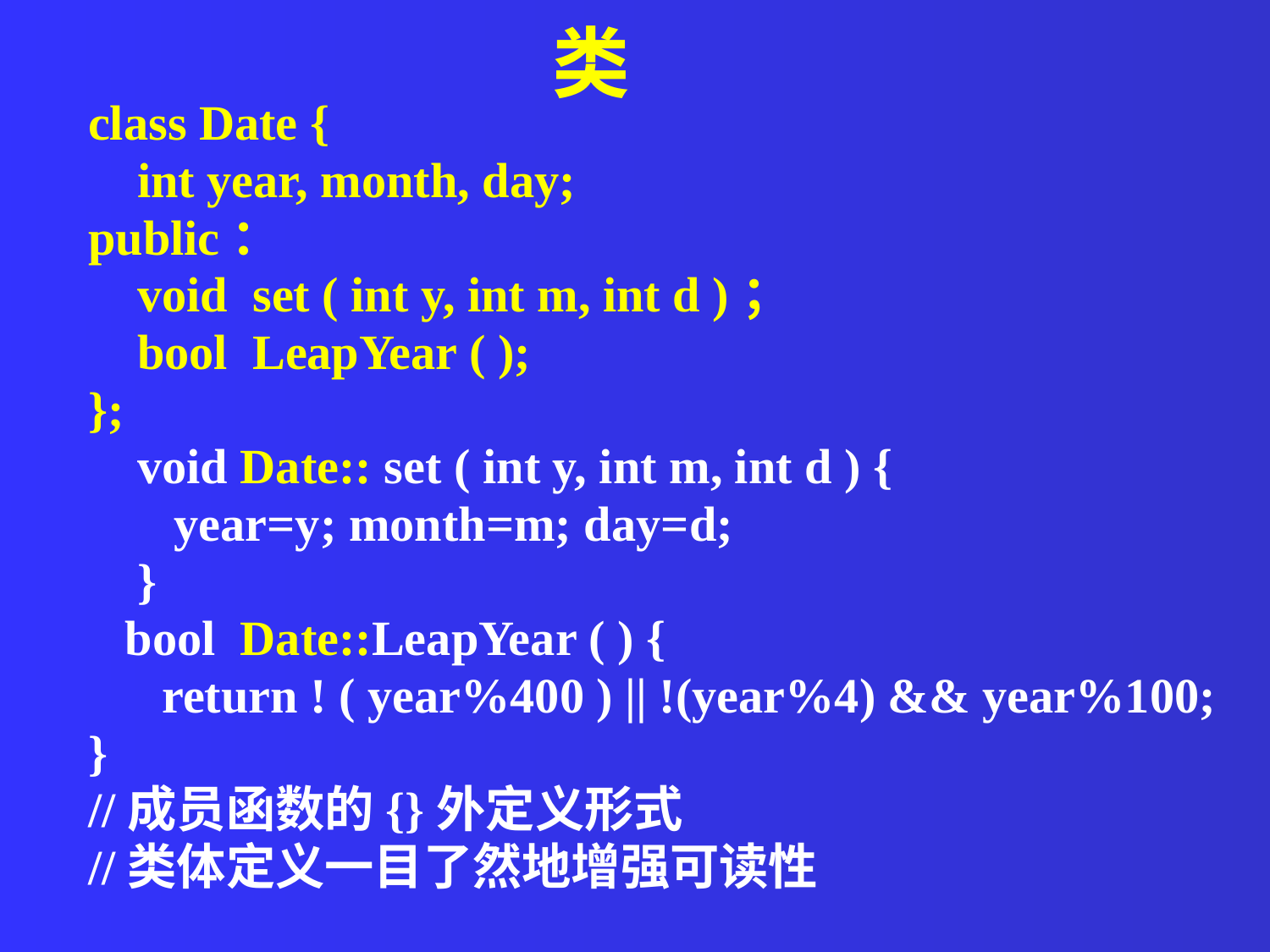

类
class Date {
    int year, month, day;
public：
    void  set ( int y, int m, int d )；
    bool  LeapYear ( );
};
    void Date:: set ( int y, int m, int d ) {
       year=y; month=m; day=d;
    }
   bool  Date::LeapYear ( ) {
      return ! ( year%400 ) || !(year%4) && year%100;
}
//成员函数的{}外定义形式
//类体定义一目了然地增强可读性